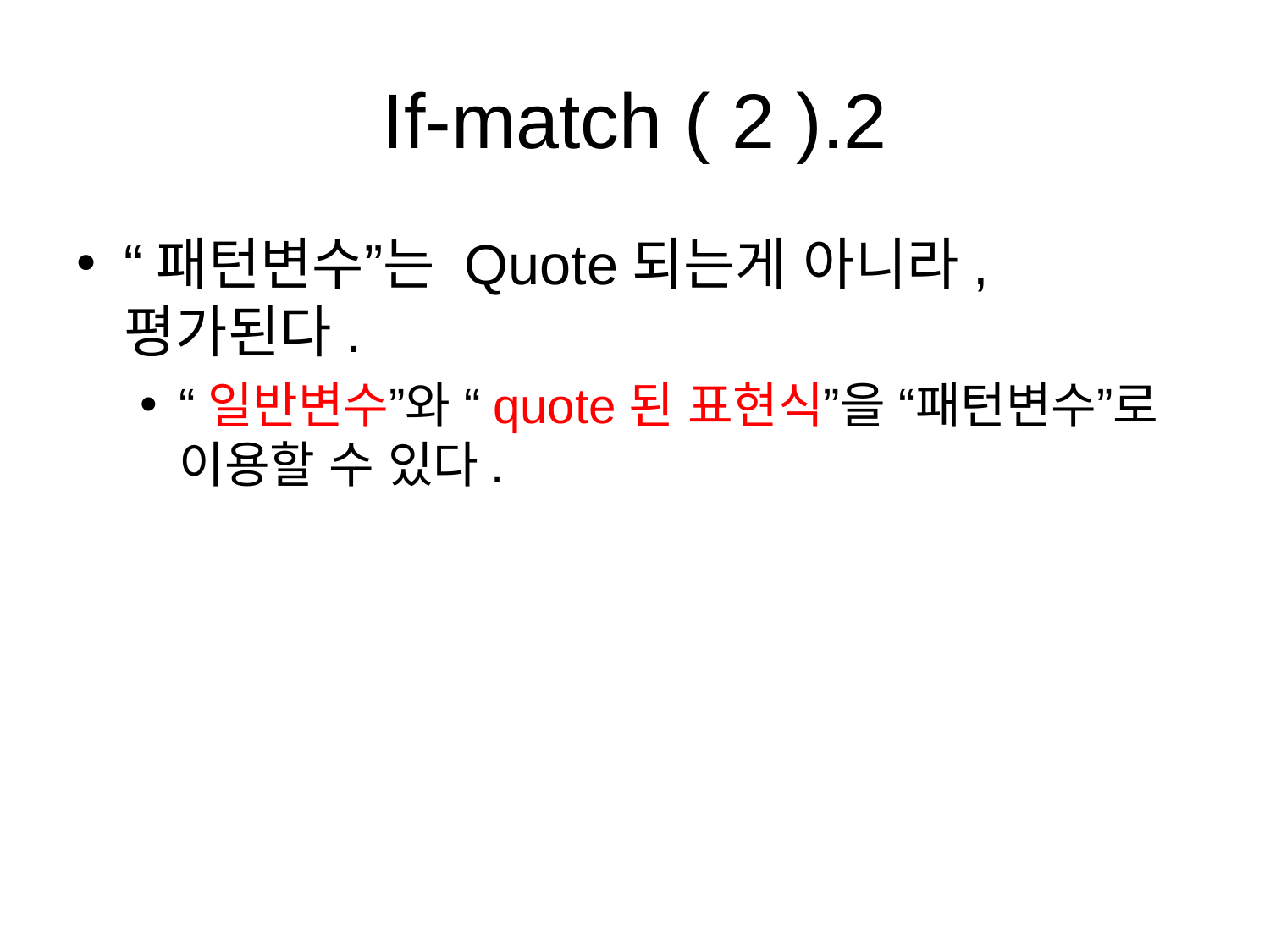

# If-match ( 2 ).2
“패턴변수”는 Quote되는게 아니라, 평가된다.
“일반변수”와 “quote된 표현식”을 “패턴변수”로 이용할 수 있다.